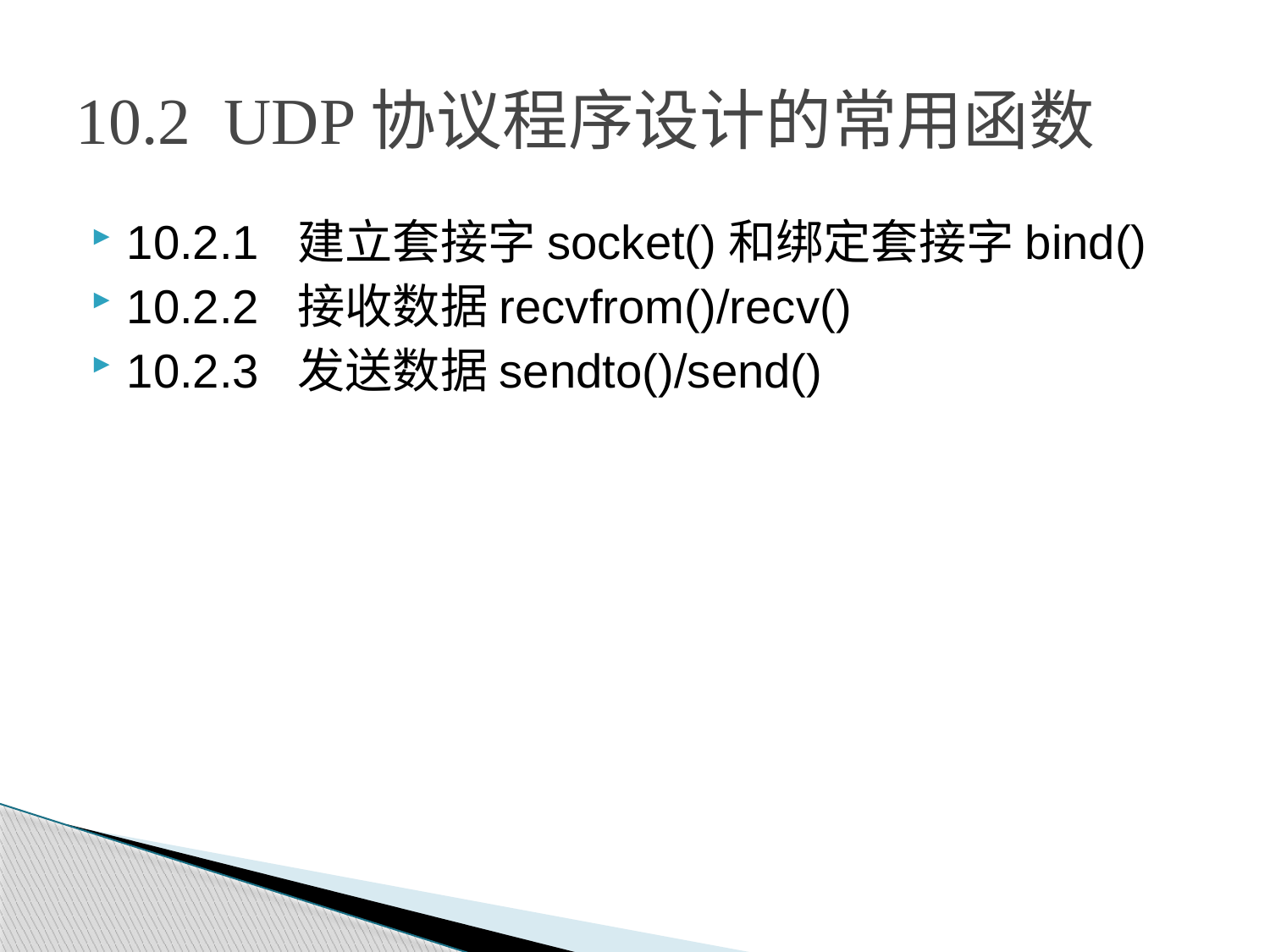

# 10.2  UDP协议程序设计的常用函数
10.2.1  建立套接字socket()和绑定套接字bind()
10.2.2  接收数据recvfrom()/recv()
10.2.3  发送数据sendto()/send()